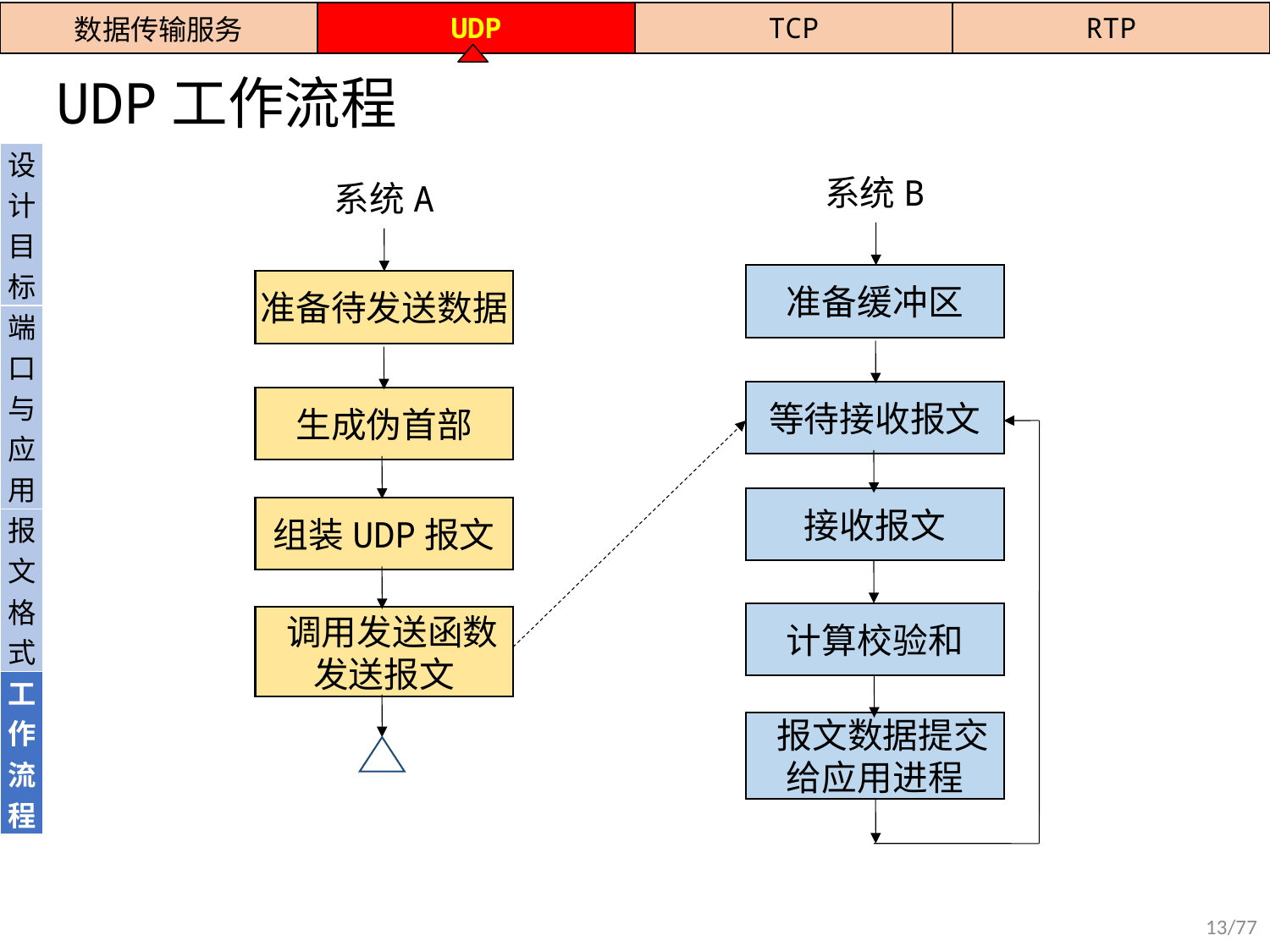

| 数据传输服务 | UDP | TCP | RTP |
| --- | --- | --- | --- |

# UDP工作流程
| 设计目标 |
| --- |
| 端口与应用 |
| 报文格式 |
| 工作流程 |

系统B
系统A

准备缓冲区
准备待发送数据

等待接收报文
生成伪首部

接收报文
组装UDP报文

计算校验和
 调用发送函数发送报文

 报文数据提交给应用进程

13/77